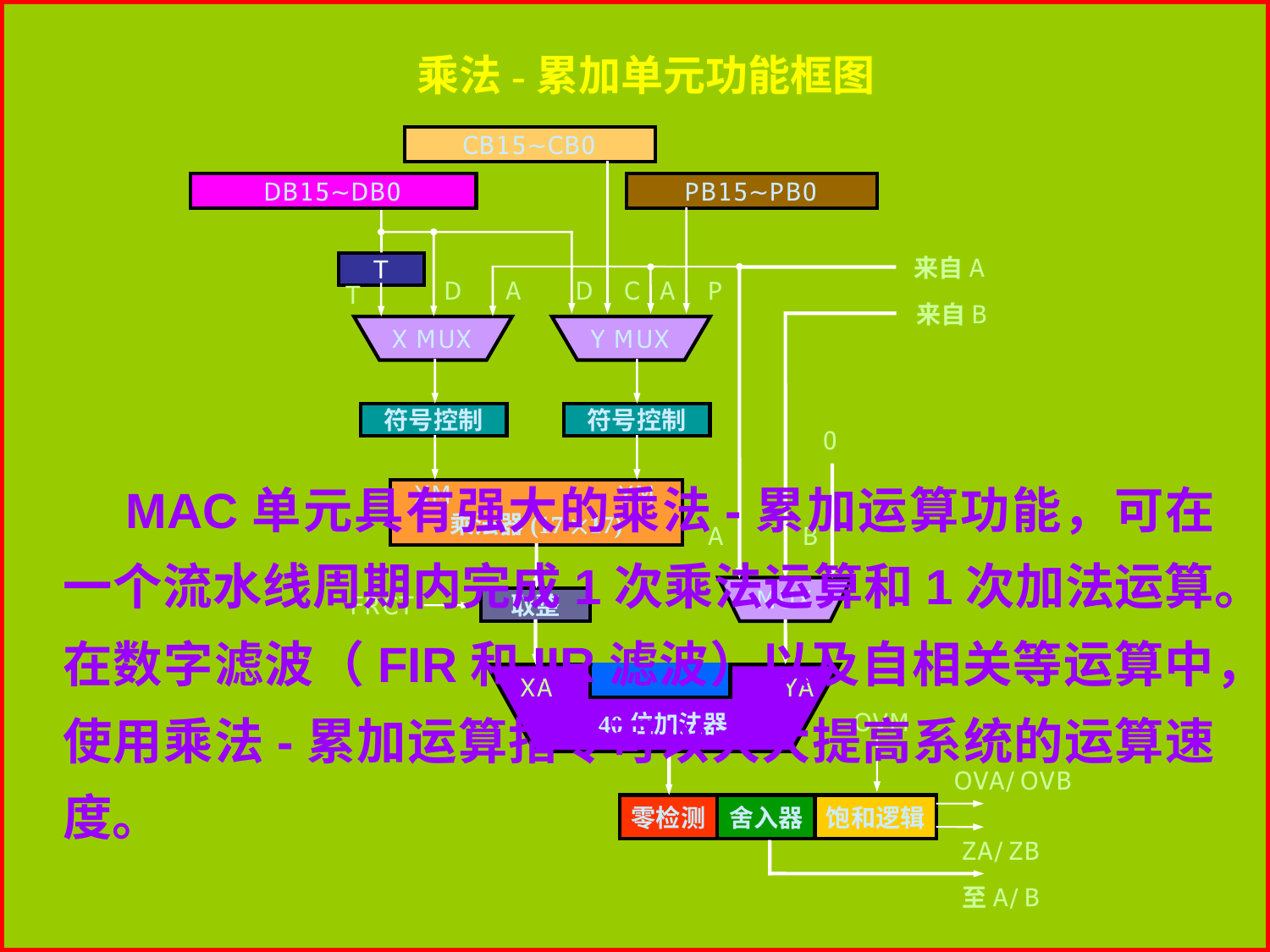

乘法-累加单元功能框图
CB15~CB0

DB15~DB0
PB15~PB0

来自A
T

A
D

D
C
A

P

T

来自B

X MUX
Y MUX

符号控制
符号控制
0

XM                       YM
乘法器(17 ×17)
A
B

MUX
FRCT

取整

XA
YA
40位加法器

OVM

OVA/OVB

零检测
舍入器
饱和逻辑

ZA/ZB

至A/B
第2章 TMS320C54x的硬件结构

2.4.4 乘法-累加单元MAC
    ’C54x的乘法-累加单元MAC是由乘法器、加法器、符号控制、小数控制、零检测器、舍入器、饱和逻辑和暂存器几部分组成。
    MAC单元具有强大的乘法-累加运算功能，可在一个流水线周期内完成1次乘法运算和1次加法运算。在数字滤波（FIR和IIR滤波）以及自相关等运算中，使用乘法-累加运算指令可以大大提高系统的运算速度。
60